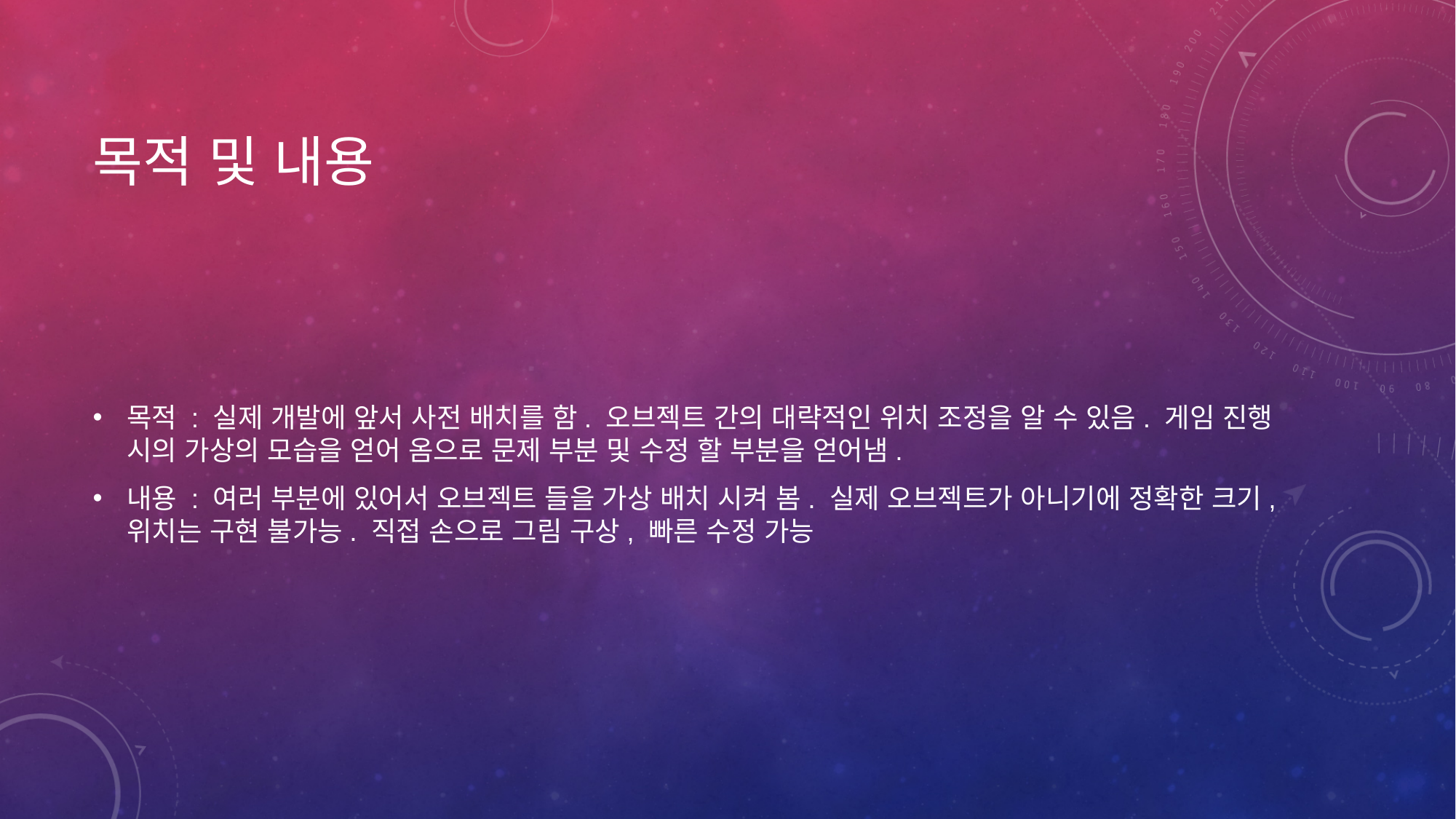

# 목적 및 내용
목적 : 실제 개발에 앞서 사전 배치를 함. 오브젝트 간의 대략적인 위치 조정을 알 수 있음. 게임 진행 시의 가상의 모습을 얻어 옴으로 문제 부분 및 수정 할 부분을 얻어냄.
내용 : 여러 부분에 있어서 오브젝트 들을 가상 배치 시켜 봄. 실제 오브젝트가 아니기에 정확한 크기, 위치는 구현 불가능. 직접 손으로 그림 구상, 빠른 수정 가능